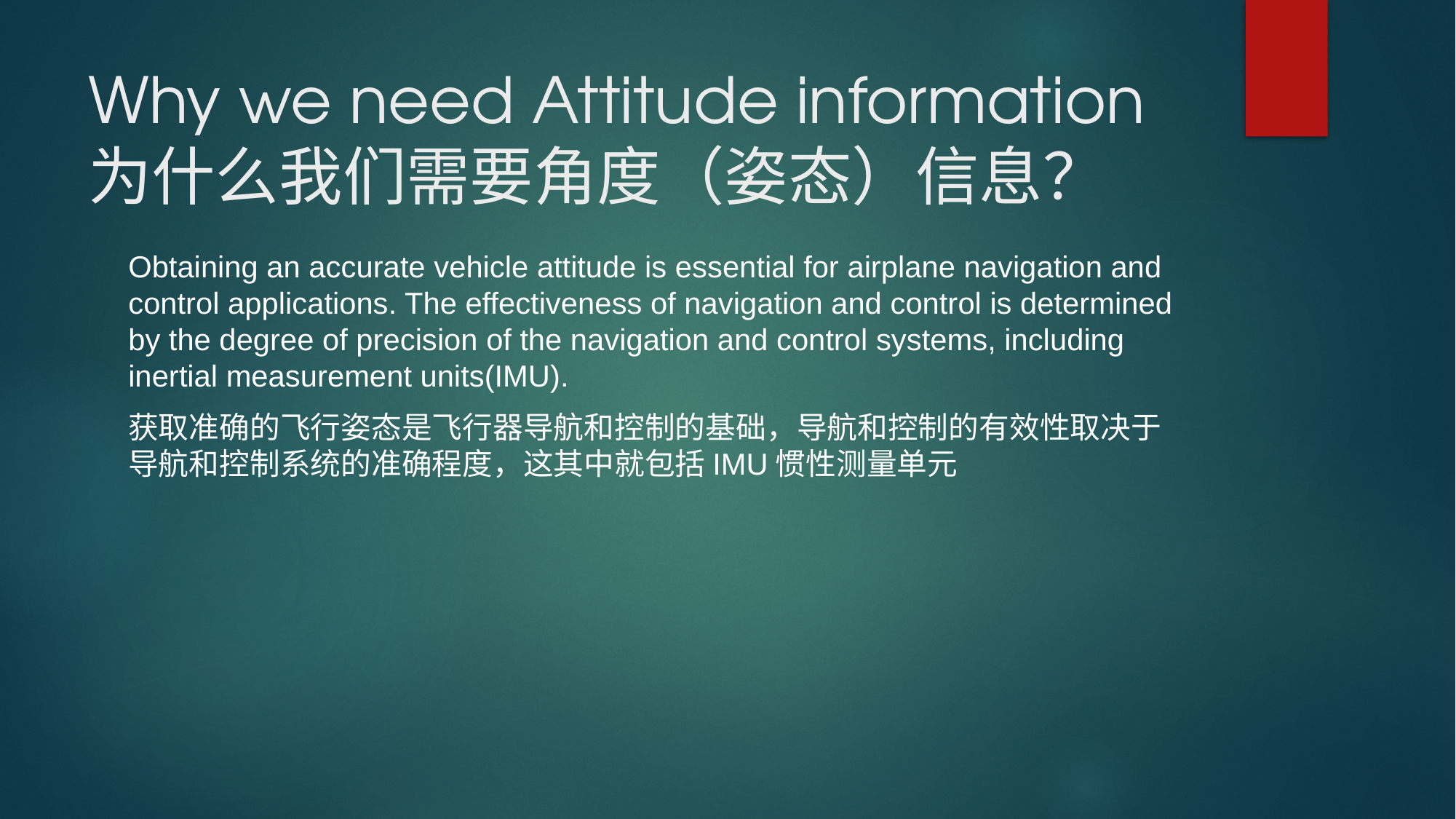

# Why we need Attitude information 为什么我们需要角度（姿态）信息？
Obtaining an accurate vehicle attitude is essential for airplane navigation and control applications. The effectiveness of navigation and control is determined by the degree of precision of the navigation and control systems, including inertial measurement units(IMU).
获取准确的飞行姿态是飞行器导航和控制的基础，导航和控制的有效性取决于导航和控制系统的准确程度，这其中就包括IMU惯性测量单元